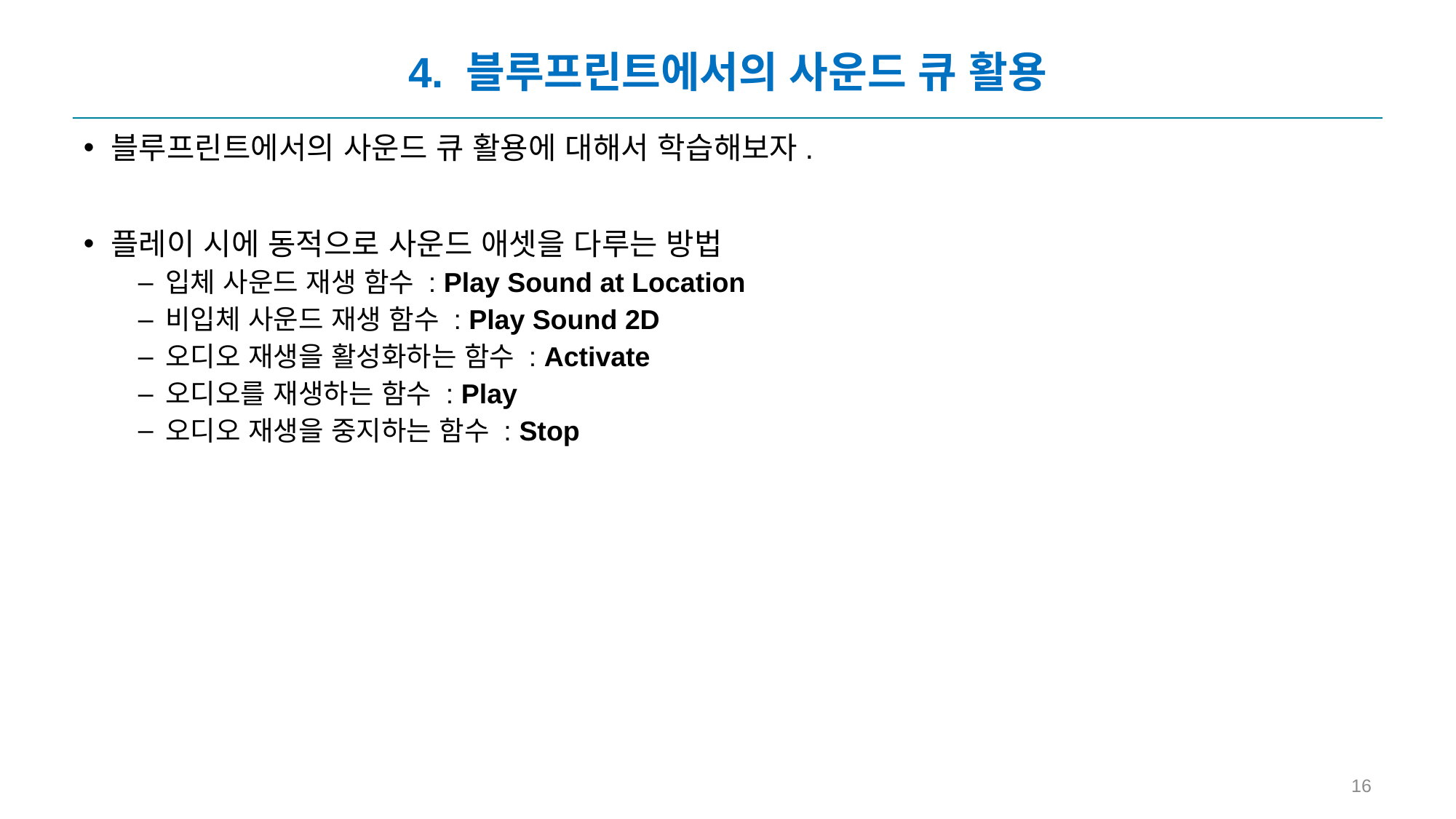

# 4. 블루프린트에서의 사운드 큐 활용
블루프린트에서의 사운드 큐 활용에 대해서 학습해보자.

플레이 시에 동적으로 사운드 애셋을 다루는 방법
입체 사운드 재생 함수 : Play Sound at Location
비입체 사운드 재생 함수 : Play Sound 2D
오디오 재생을 활성화하는 함수 : Activate
오디오를 재생하는 함수 : Play
오디오 재생을 중지하는 함수 : Stop

16